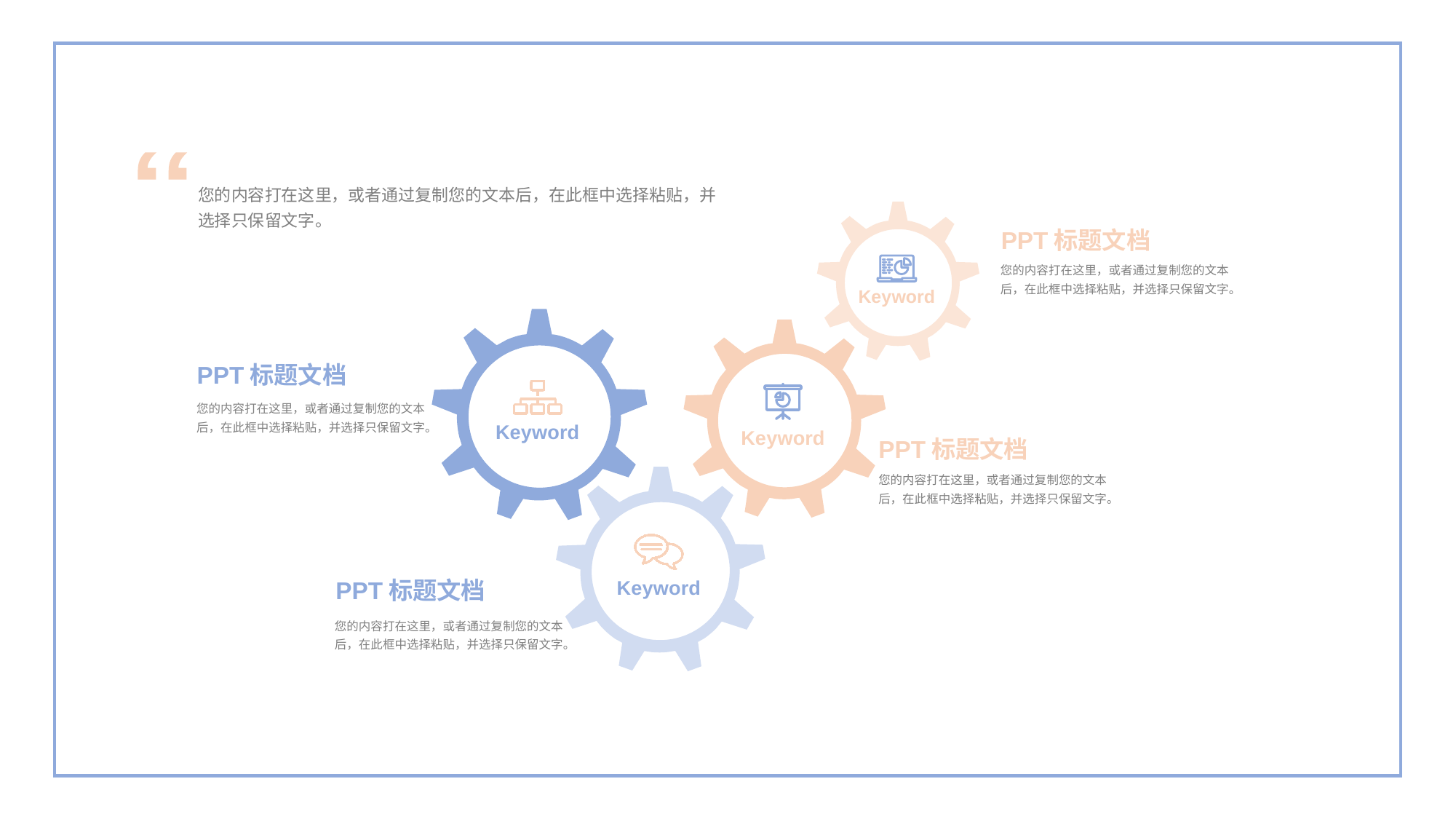

“
您的内容打在这里，或者通过复制您的文本后，在此框中选择粘贴，并选择只保留文字。

PPT标题文档
您的内容打在这里，或者通过复制您的文本后，在此框中选择粘贴，并选择只保留文字。

Keyword

PPT标题文档

Keyword

Keyword
您的内容打在这里，或者通过复制您的文本后，在此框中选择粘贴，并选择只保留文字。
PPT标题文档
您的内容打在这里，或者通过复制您的文本后，在此框中选择粘贴，并选择只保留文字。

Keyword
PPT标题文档
您的内容打在这里，或者通过复制您的文本后，在此框中选择粘贴，并选择只保留文字。